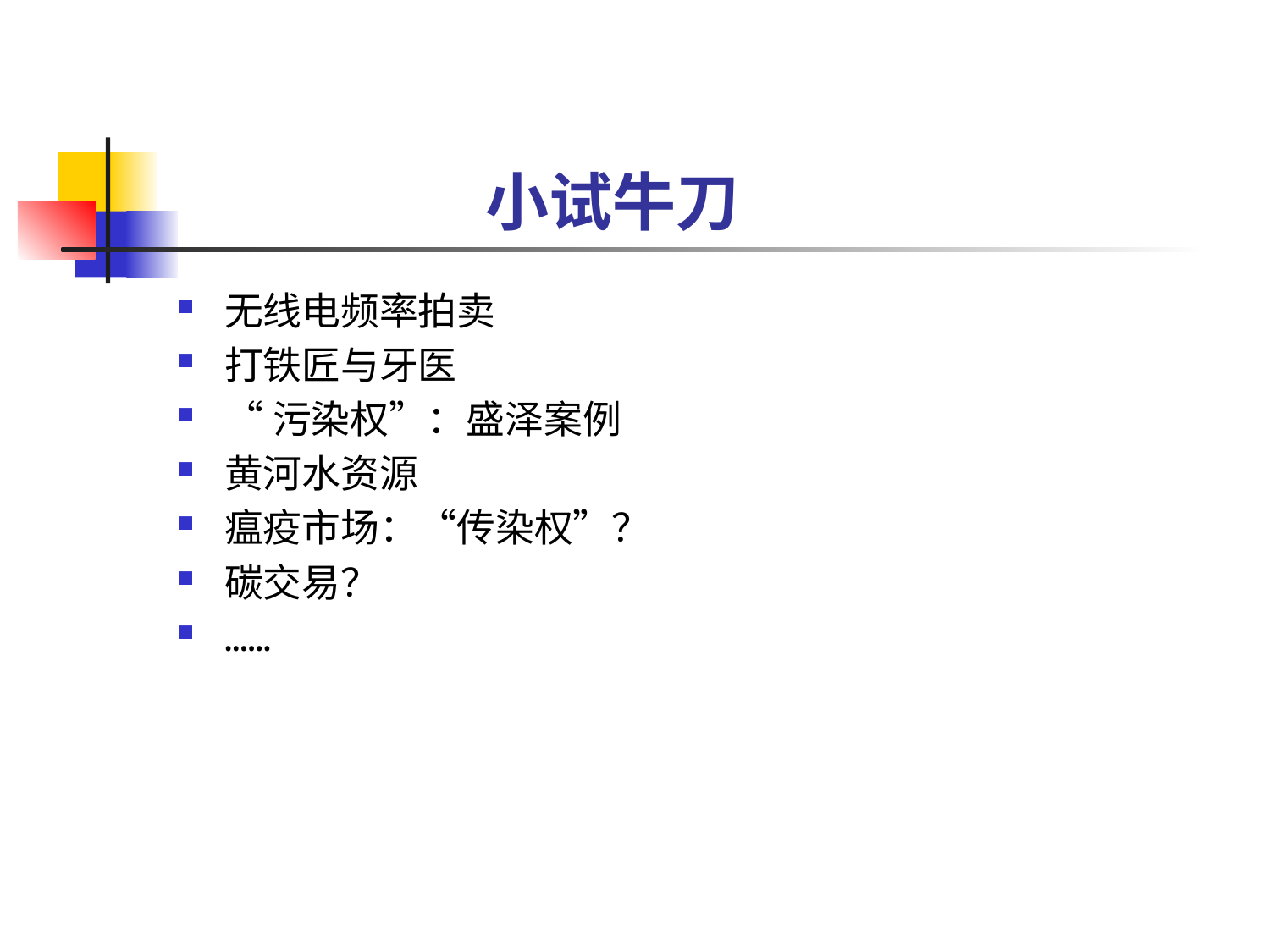

# 小试牛刀
无线电频率拍卖
打铁匠与牙医
“污染权”：盛泽案例
黄河水资源
瘟疫市场：“传染权”？
碳交易？
……